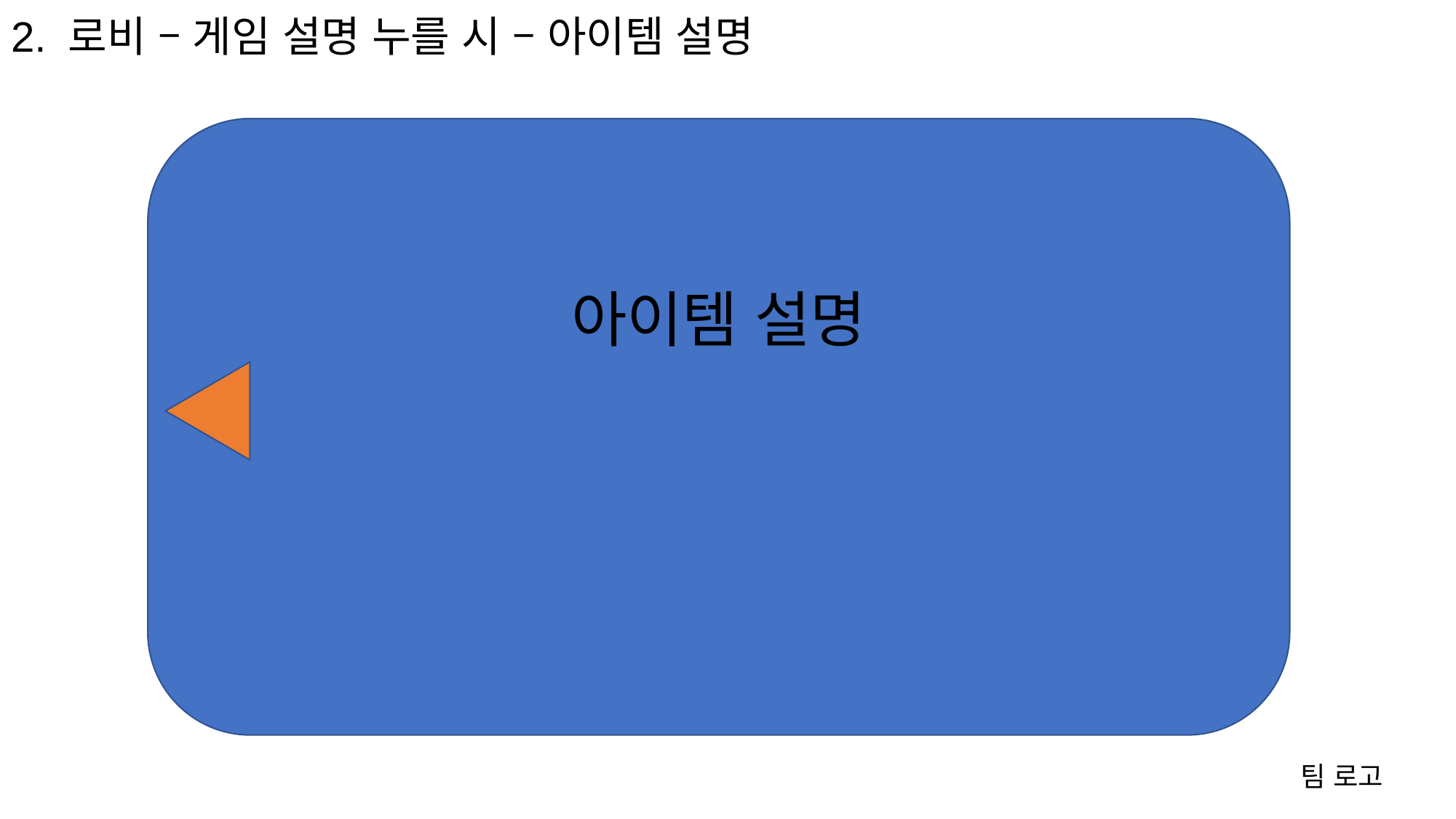

# 2. 로비 – 게임 설명 누를 시 – 아이템 설명

아이템 설명

팀 로고